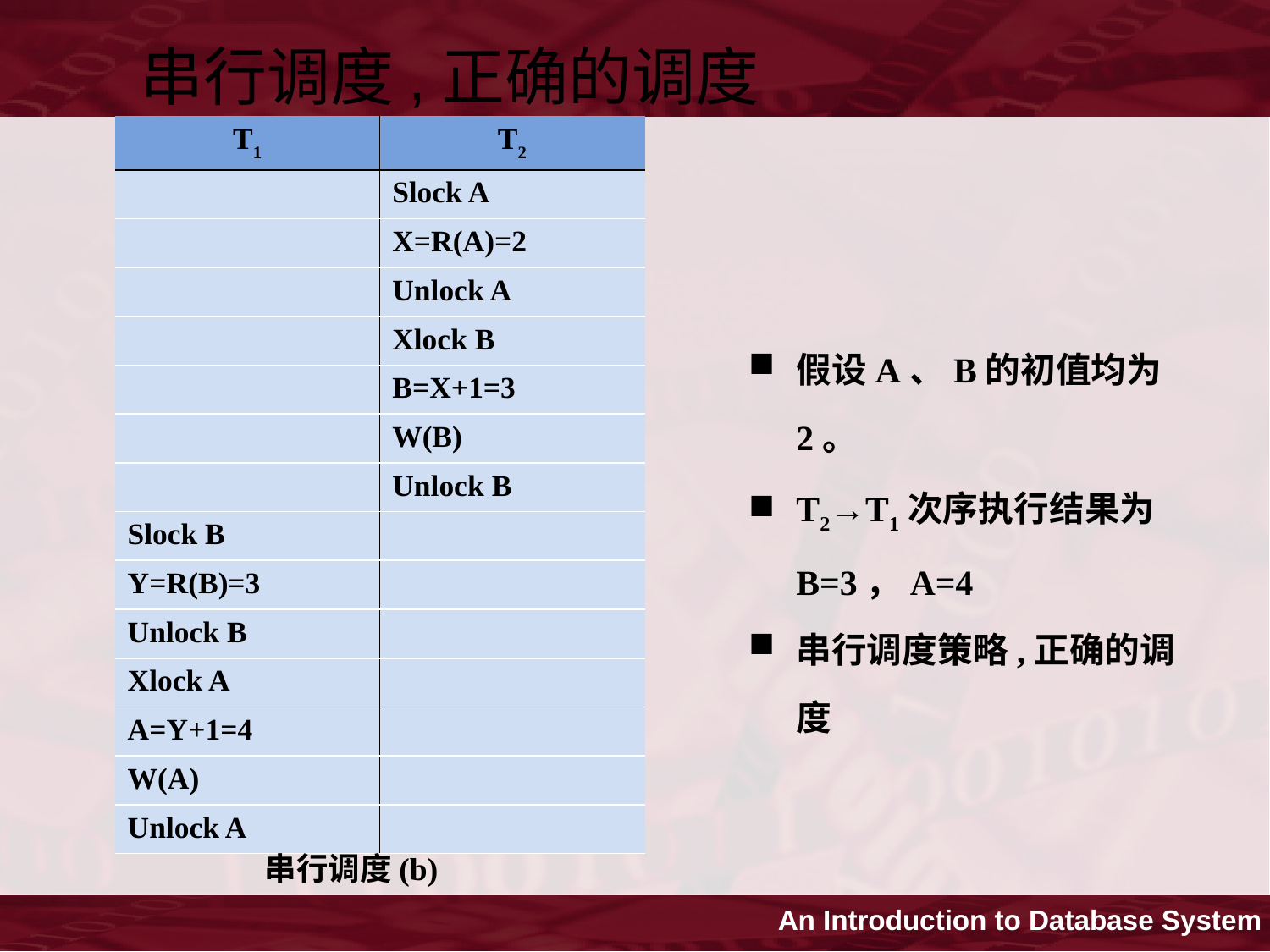

串行调度,正确的调度
| T1 | T2 |
| --- | --- |
|  | Slock A |
|  | X=R(A)=2 |
|  | Unlock A |
|  | Xlock B |
|  | B=X+1=3 |
|  | W(B) |
|  | Unlock B |
| Slock B |  |
| Y=R(B)=3 |  |
| Unlock B |  |
| Xlock A |  |
| A=Y+1=4 |  |
| W(A) |  |
| Unlock A |  |
假设A、B的初值均为2。
T2→T1次序执行结果为B=3，A=4
串行调度策略,正确的调度
串行调度(b)